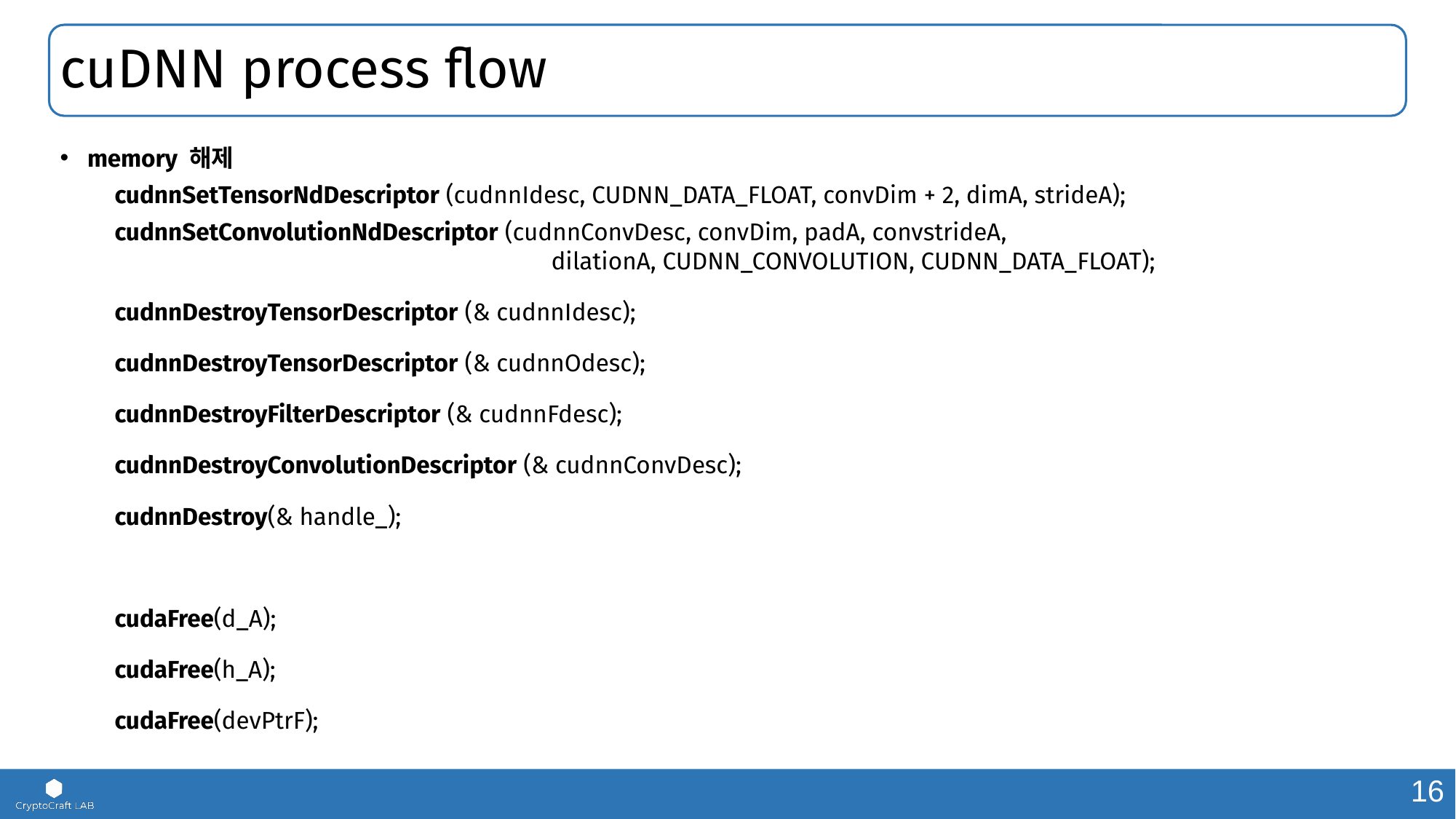

# cuDNN process flow
memory 해제
cudnnSetTensorNdDescriptor (cudnnIdesc, CUDNN_DATA_FLOAT, convDim + 2, dimA, strideA);
cudnnSetConvolutionNdDescriptor (cudnnConvDesc, convDim, padA, convstrideA,
				dilationA, CUDNN_CONVOLUTION, CUDNN_DATA_FLOAT);
cudnnDestroyTensorDescriptor (& cudnnIdesc);
cudnnDestroyTensorDescriptor (& cudnnOdesc);
cudnnDestroyFilterDescriptor (& cudnnFdesc);
cudnnDestroyConvolutionDescriptor (& cudnnConvDesc);
cudnnDestroy(& handle_);

cudaFree(d_A);
cudaFree(h_A);
cudaFree(devPtrF);